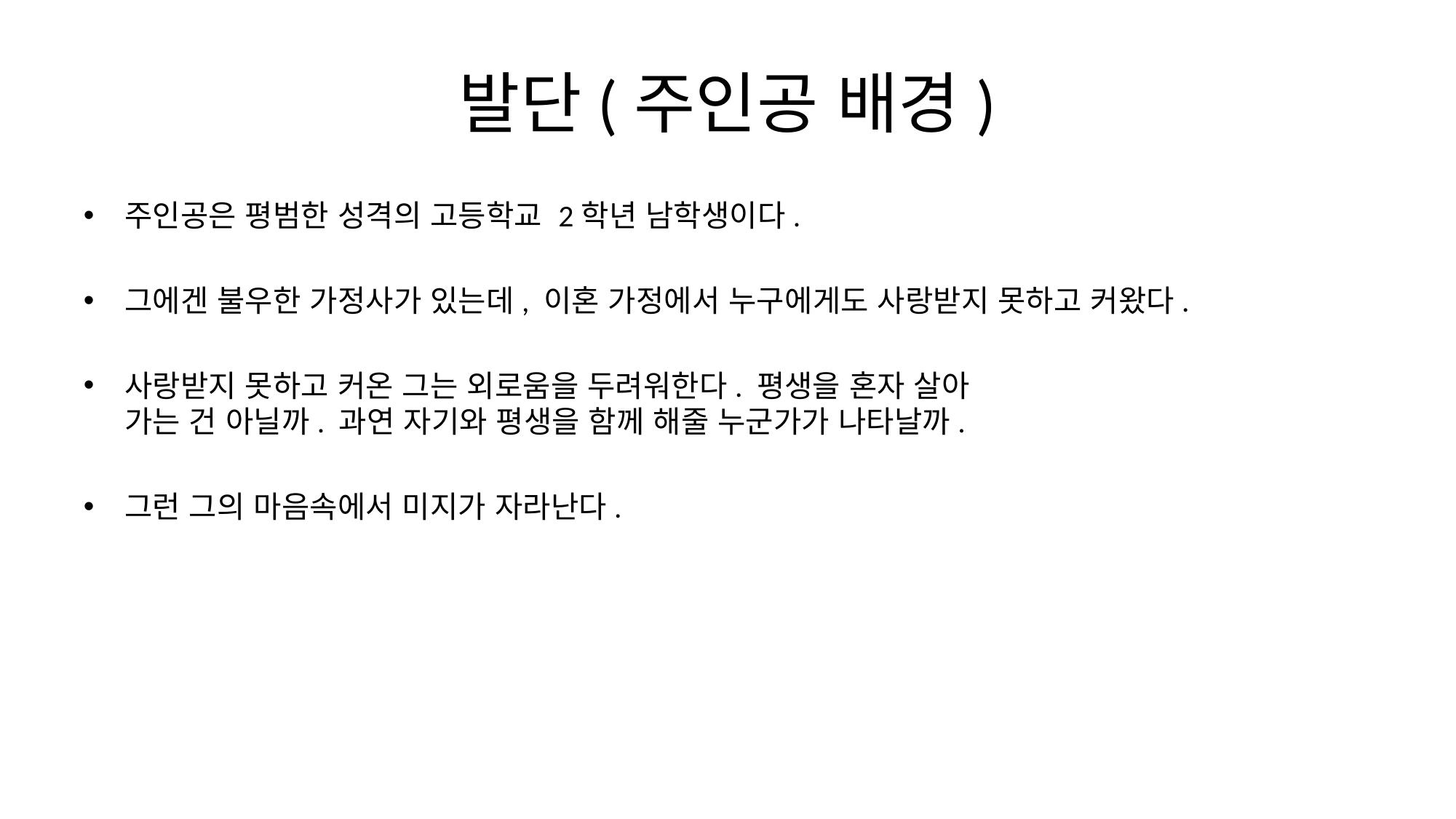

# 발단(주인공 배경)
주인공은 평범한 성격의 고등학교 2학년 남학생이다.

그에겐 불우한 가정사가 있는데, 이혼 가정에서 누구에게도 사랑받지 못하고 커왔다.

사랑받지 못하고 커온 그는 외로움을 두려워한다. 평생을 혼자 살아
가는 건 아닐까. 과연 자기와 평생을 함께 해줄 누군가가 나타날까.

그런 그의 마음속에서 미지가 자라난다.